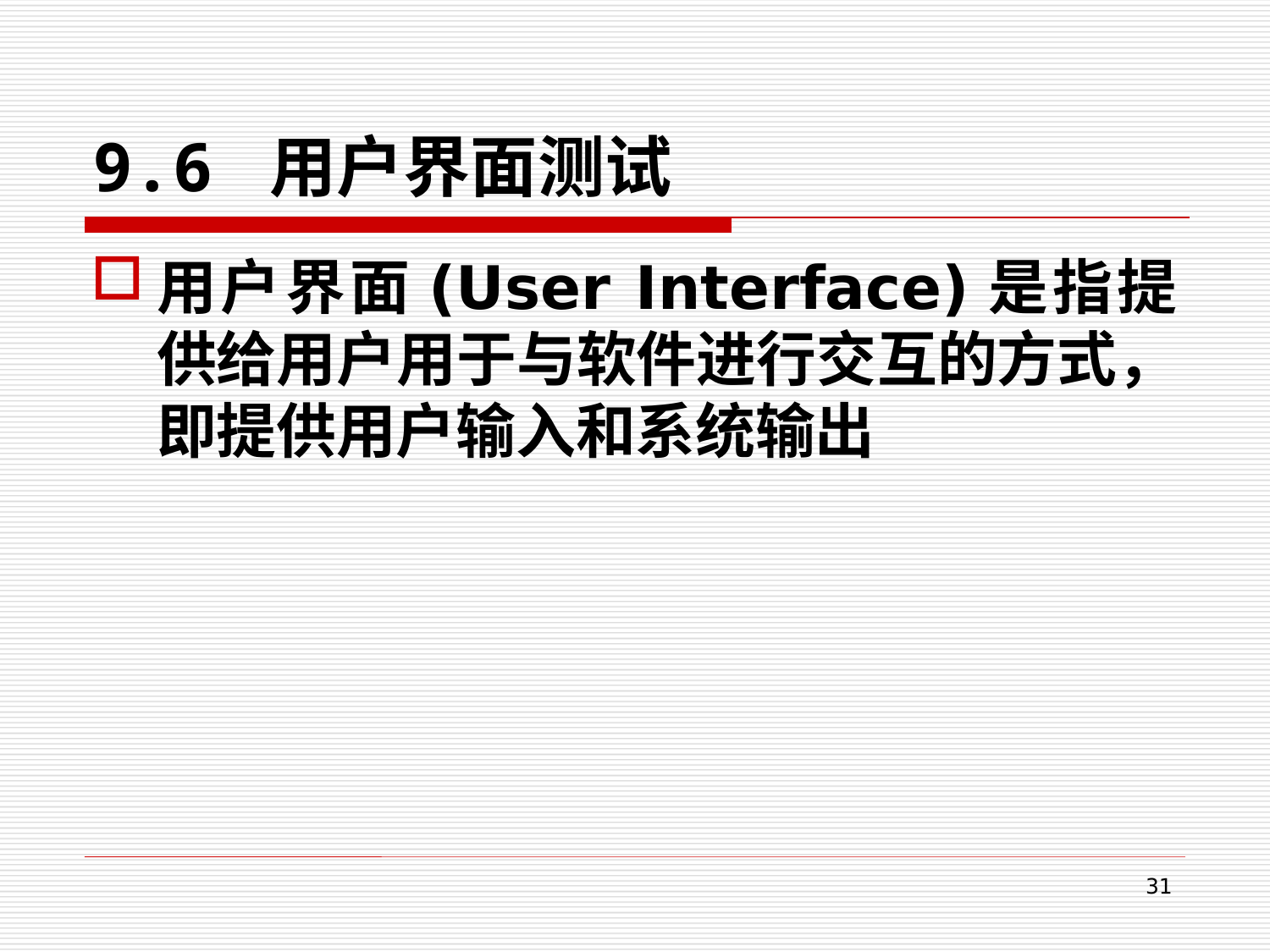

9.6 用户界面测试
用户界面(User Interface)是指提供给用户用于与软件进行交互的方式，即提供用户输入和系统输出

31